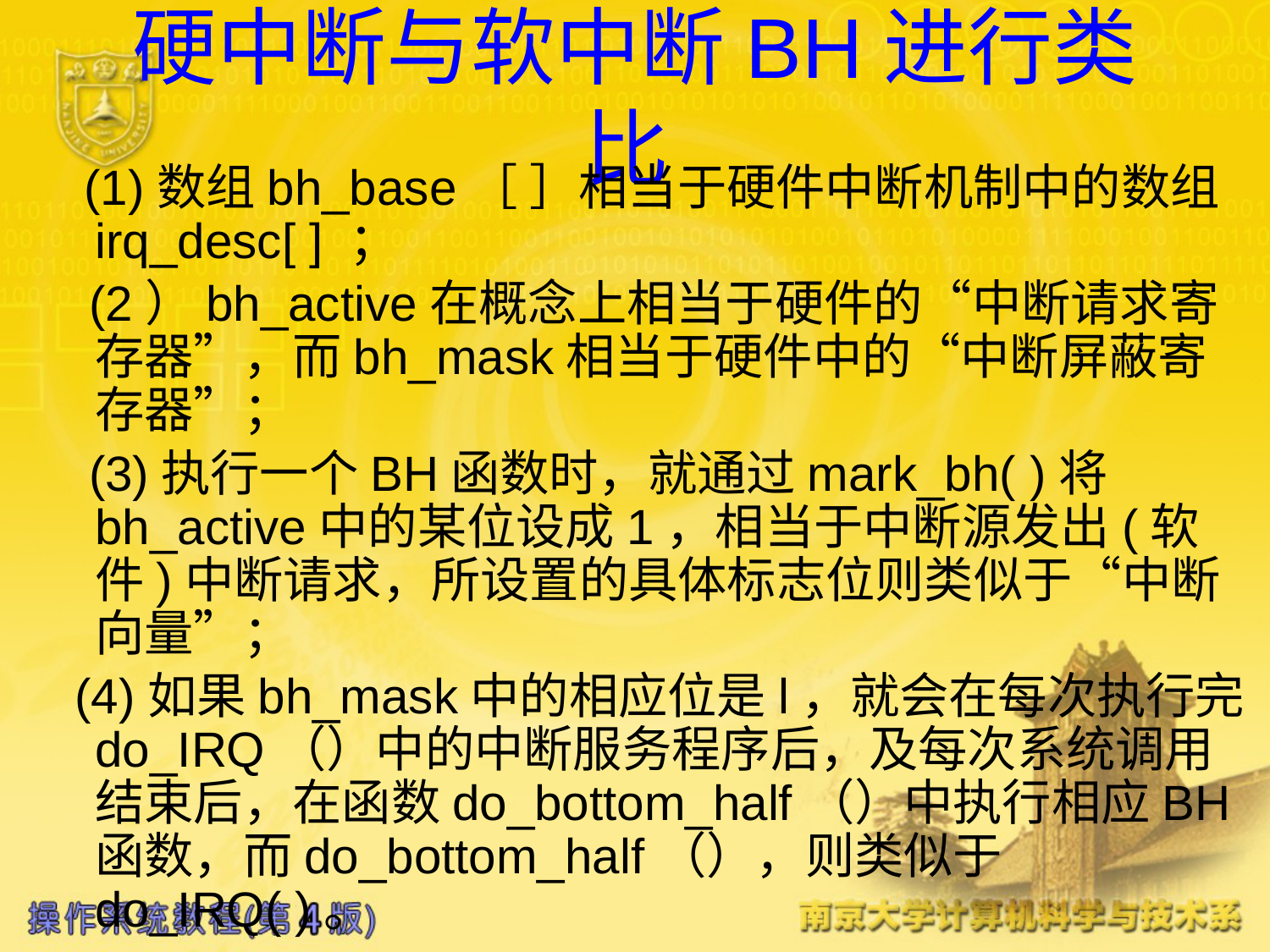

# 硬中断与软中断BH进行类比
   (1)数组bh_base［ ］相当于硬件中断机制中的数组irq_desc[ ] ；
   (2）bh_active在概念上相当于硬件的“中断请求寄存器”，而bh_mask相当于硬件中的“中断屏蔽寄存器”；
   (3)执行一个BH函数时，就通过mark_bh( )将bh_active中的某位设成1，相当于中断源发出(软件)中断请求，所设置的具体标志位则类似于“中断向量”；
  (4)如果bh_mask中的相应位是l，就会在每次执行完do_IRQ（）中的中断服务程序后，及每次系统调用结束后，在函数do_bottom_half（）中执行相应BH函数，而do_bottom_half（），则类似于do_IRQ( )。